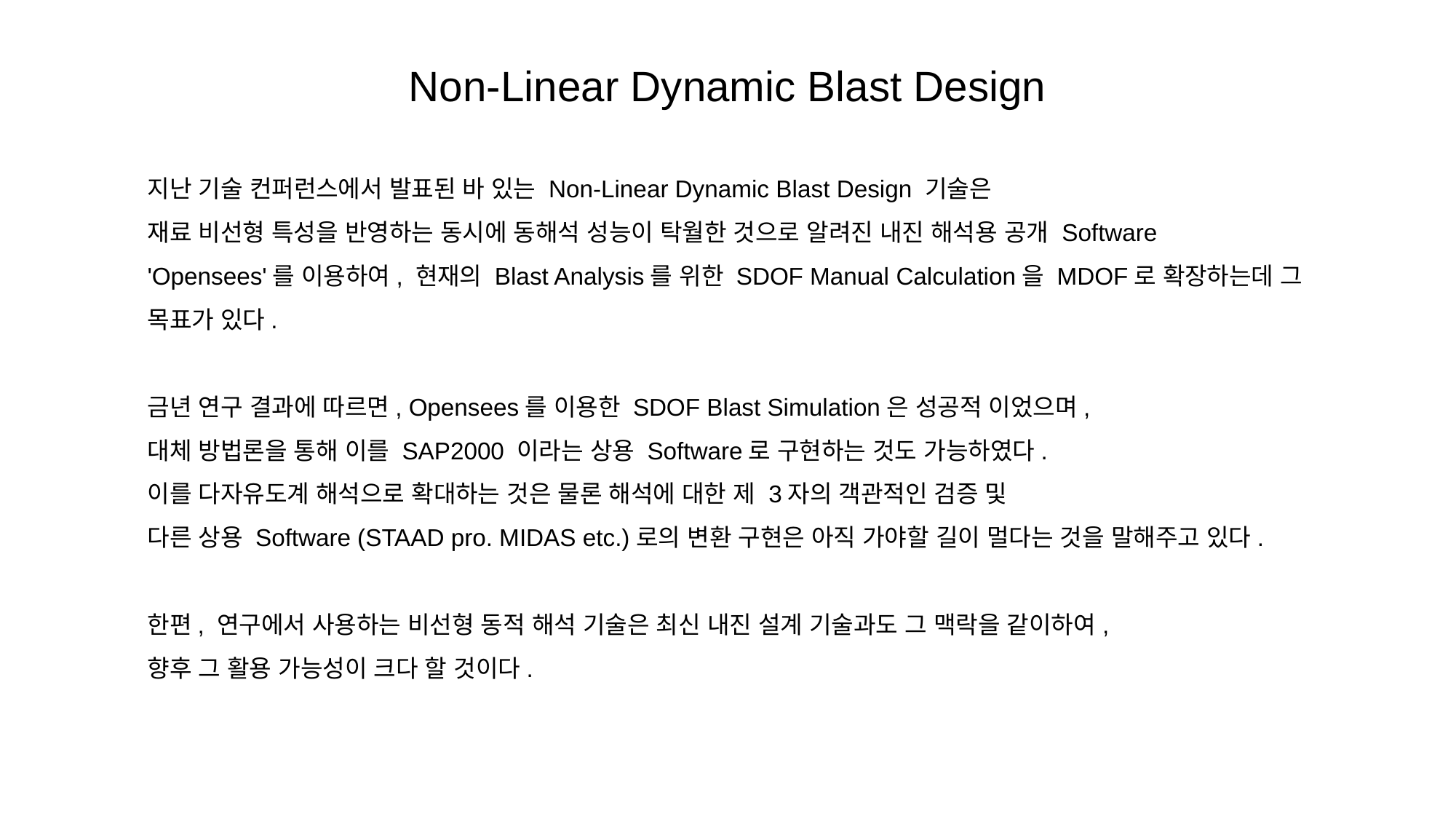

Non-Linear Dynamic Blast Design
지난 기술 컨퍼런스에서 발표된 바 있는 Non-Linear Dynamic Blast Design 기술은
재료 비선형 특성을 반영하는 동시에 동해석 성능이 탁월한 것으로 알려진 내진 해석용 공개 Software
'Opensees'를 이용하여, 현재의 Blast Analysis를 위한 SDOF Manual Calculation을 MDOF로 확장하는데 그 목표가 있다.

금년 연구 결과에 따르면, Opensees를 이용한 SDOF Blast Simulation은 성공적 이었으며,
대체 방법론을 통해 이를 SAP2000 이라는 상용 Software로 구현하는 것도 가능하였다.
이를 다자유도계 해석으로 확대하는 것은 물론 해석에 대한 제 3자의 객관적인 검증 및
다른 상용 Software (STAAD pro. MIDAS etc.)로의 변환 구현은 아직 가야할 길이 멀다는 것을 말해주고 있다.

한편, 연구에서 사용하는 비선형 동적 해석 기술은 최신 내진 설계 기술과도 그 맥락을 같이하여,
향후 그 활용 가능성이 크다 할 것이다.